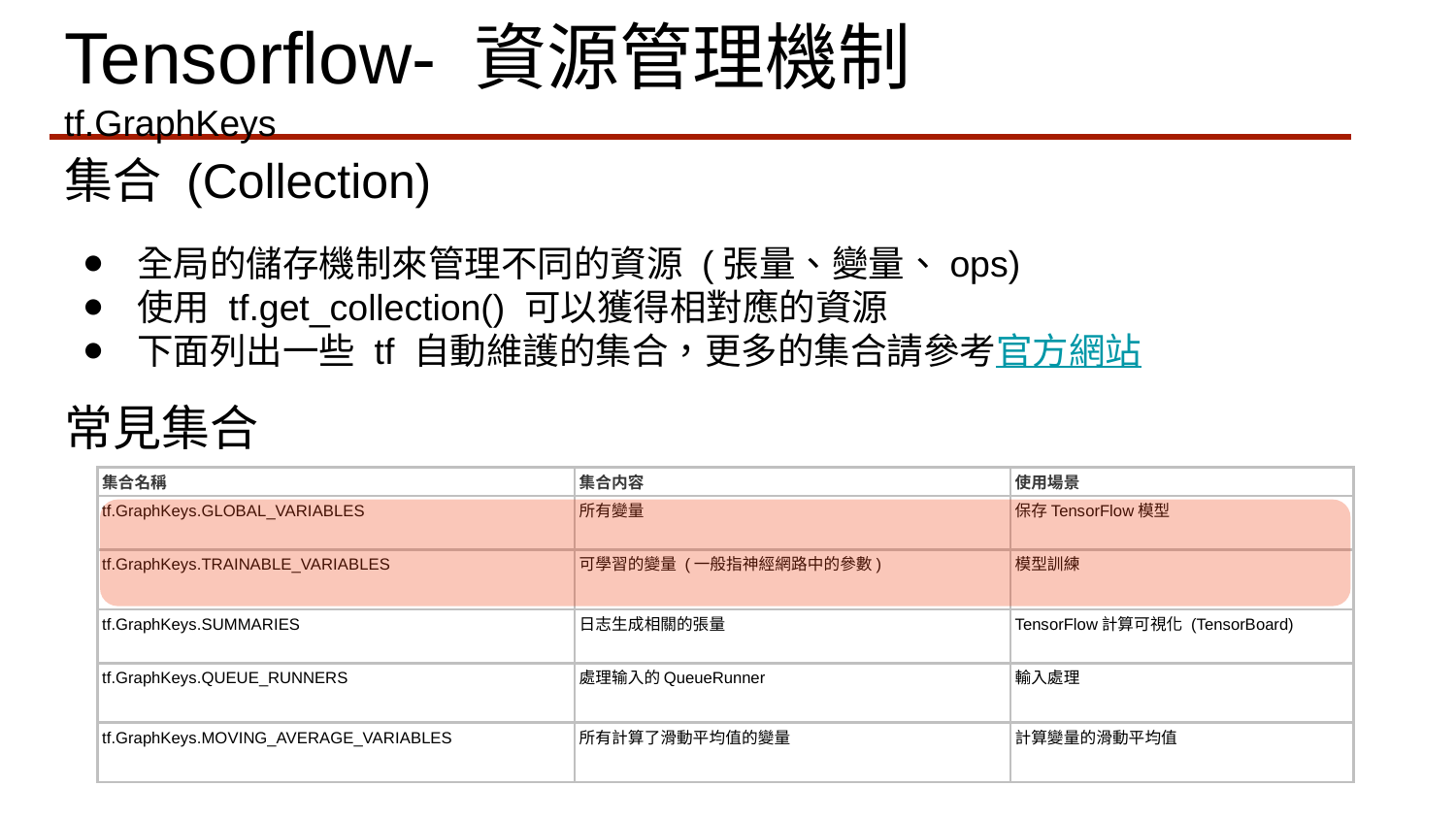

# Tensorflow- 資源管理機制
tf.GraphKeys
集合 (Collection)
全局的儲存機制來管理不同的資源 (張量、變量、ops)
使用 tf.get_collection() 可以獲得相對應的資源
下面列出一些 tf 自動維護的集合，更多的集合請參考官方網站

常見集合
| 集合名稱 | 集合内容 | 使用場景 |
| --- | --- | --- |
| tf.GraphKeys.GLOBAL\_VARIABLES | 所有變量 | 保存TensorFlow模型 |
| tf.GraphKeys.TRAINABLE\_VARIABLES | 可學習的變量 (一般指神經網路中的參數) | 模型訓練 |
| tf.GraphKeys.SUMMARIES | 日志生成相關的張量 | TensorFlow計算可視化 (TensorBoard) |
| tf.GraphKeys.QUEUE\_RUNNERS | 處理输入的QueueRunner | 輸入處理 |
| tf.GraphKeys.MOVING\_AVERAGE\_VARIABLES | 所有計算了滑動平均值的變量 | 計算變量的滑動平均值 |